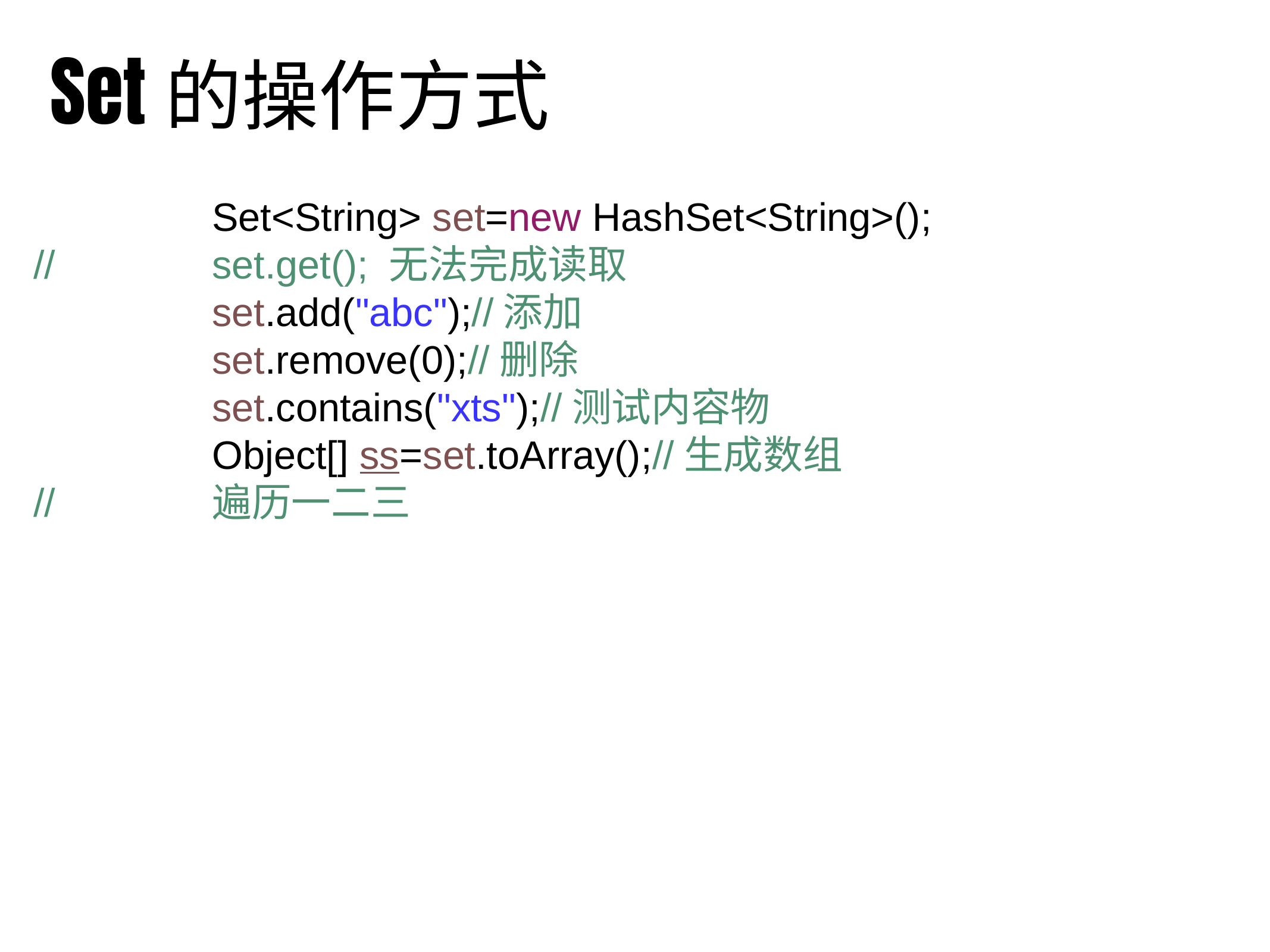

# Set的操作方式
		Set<String> set=new HashSet<String>();
//		set.get(); 无法完成读取
		set.add("abc");//添加
		set.remove(0);//删除
		set.contains("xts");//测试内容物
		Object[] ss=set.toArray();//生成数组
//		遍历一二三
7